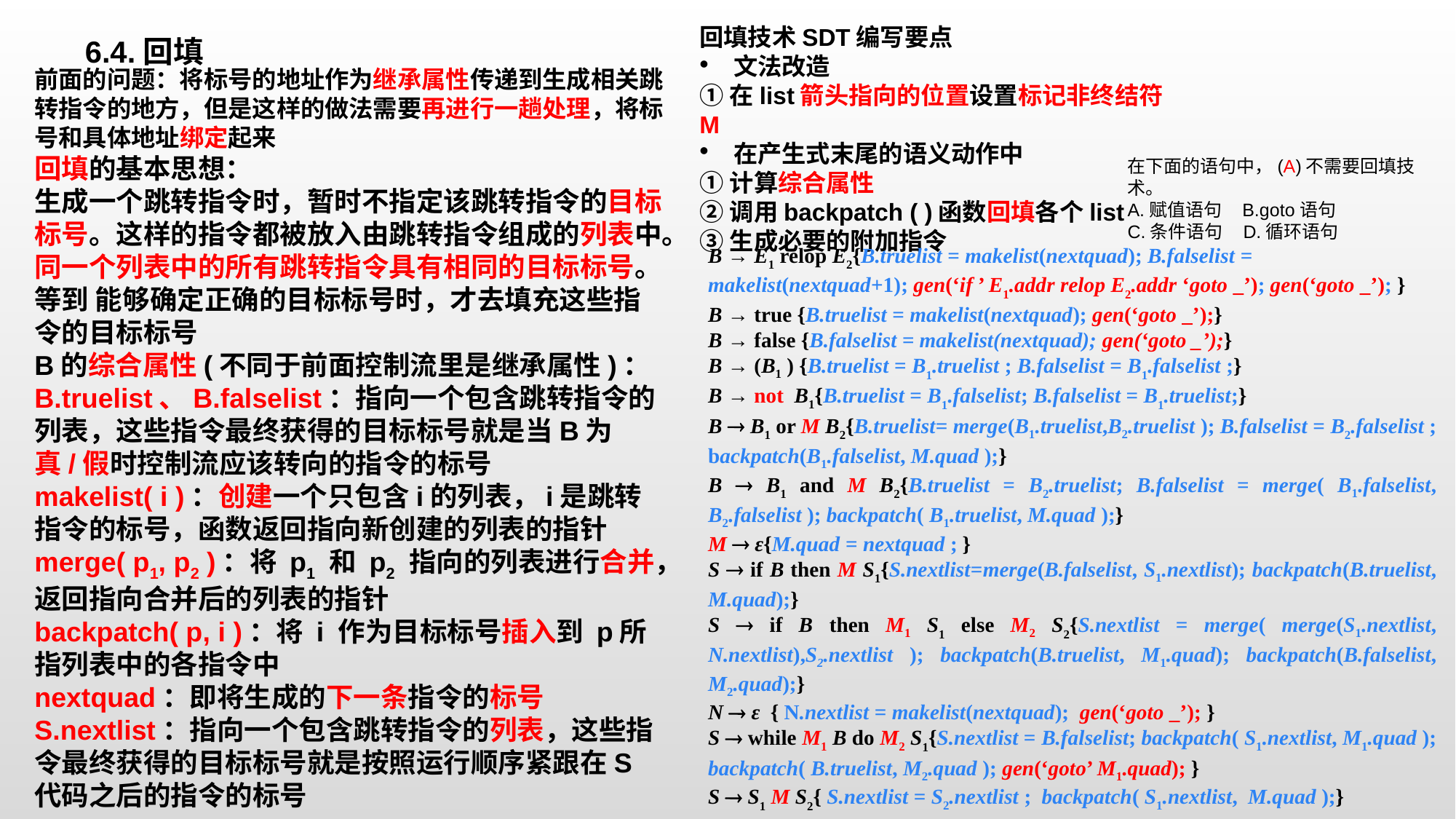

回填技术SDT编写要点
文法改造
①在list箭头指向的位置设置标记非终结符M
在产生式末尾的语义动作中
①计算综合属性
②调用backpatch ( )函数回填各个list
③生成必要的附加指令
6.4.回填
前面的问题：将标号的地址作为继承属性传递到生成相关跳转指令的地方，但是这样的做法需要再进行一趟处理，将标号和具体地址绑定起来
回填的基本思想：
生成一个跳转指令时，暂时不指定该跳转指令的目标标号。这样的指令都被放入由跳转指令组成的列表中。同一个列表中的所有跳转指令具有相同的目标标号。等到 能够确定正确的目标标号时，才去填充这些指令的目标标号
B的综合属性(不同于前面控制流里是继承属性)：
B.truelist、B.falselist：指向一个包含跳转指令的列表，这些指令最终获得的目标标号就是当B为真/假时控制流应该转向的指令的标号
makelist( i )：创建一个只包含i的列表，i是跳转指令的标号，函数返回指向新创建的列表的指针
merge( p1, p2 )：将 p1 和 p2 指向的列表进行合并，返回指向合并后的列表的指针
backpatch( p, i )：将 i 作为目标标号插入到 p所指列表中的各指令中
nextquad：即将生成的下一条指令的标号
S.nextlist：指向一个包含跳转指令的列表，这些指令最终获得的目标标号就是按照运行顺序紧跟在S代码之后的指令的标号

在下面的语句中，(A)不需要回填技术。
A.赋值语句    B.goto语句
C.条件语句    D.循环语句
B → E1 relop E2{B.truelist = makelist(nextquad); B.falselist = makelist(nextquad+1); gen(‘if ’ E1.addr relop E2.addr ‘goto _’); gen(‘goto _’); }
B → true {B.truelist = makelist(nextquad); gen(‘goto _’);}
B → false {B.falselist = makelist(nextquad); gen(‘goto _’);}
B → (B1 ) {B.truelist = B1.truelist ; B.falselist = B1.falselist ;}
B → not  B1{B.truelist = B1.falselist; B.falselist = B1.truelist;}
B → B1 or M B2{B.truelist= merge(B1.truelist,B2.truelist ); B.falselist = B2.falselist ; backpatch(B1.falselist, M.quad );}
B → B1 and M B2{B.truelist = B2.truelist; B.falselist = merge( B1.falselist, B2.falselist ); backpatch( B1.truelist, M.quad );}
M → ε{M.quad = nextquad ; }
S → if B then M S1{S.nextlist=merge(B.falselist, S1.nextlist); backpatch(B.truelist, M.quad);}
S → if B then M1 S1 else M2 S2{S.nextlist = merge( merge(S1.nextlist, N.nextlist),S2.nextlist ); backpatch(B.truelist, M1.quad); backpatch(B.falselist, M2.quad);}
N → ε  { N.nextlist = makelist(nextquad);  gen(‘goto _’); }
S → while M1 B do M2 S1{S.nextlist = B.falselist; backpatch( S1.nextlist, M1.quad ); backpatch( B.truelist, M2.quad ); gen(‘goto’ M1.quad); }
S → S1 M S2{ S.nextlist = S2.nextlist ;  backpatch( S1.nextlist,  M.quad );}
S → id = E ; | L = E ;{ S.nextlist = null; }